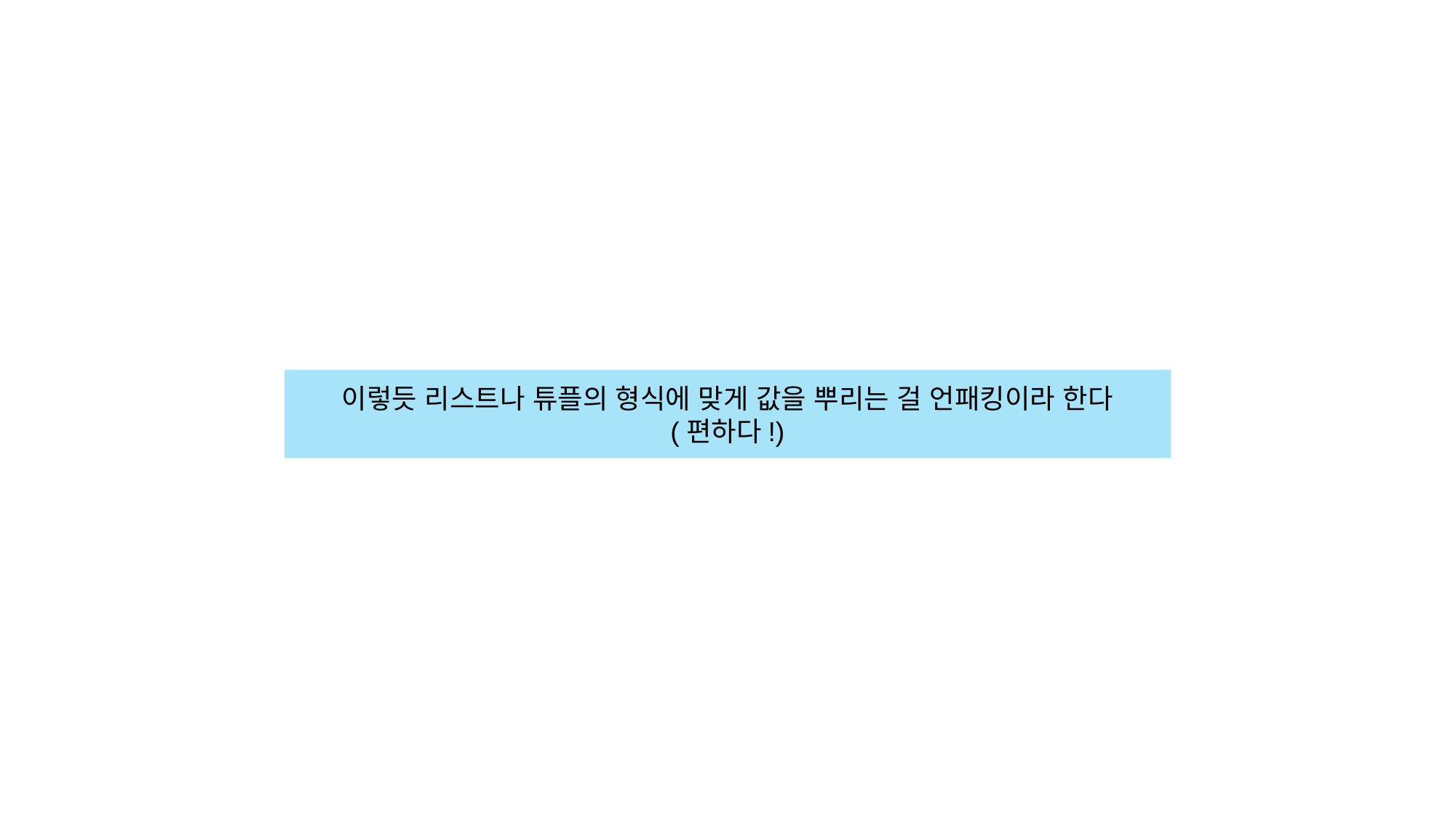

이렇듯 리스트나 튜플의 형식에 맞게 값을 뿌리는 걸 언패킹이라 한다
(편하다!)